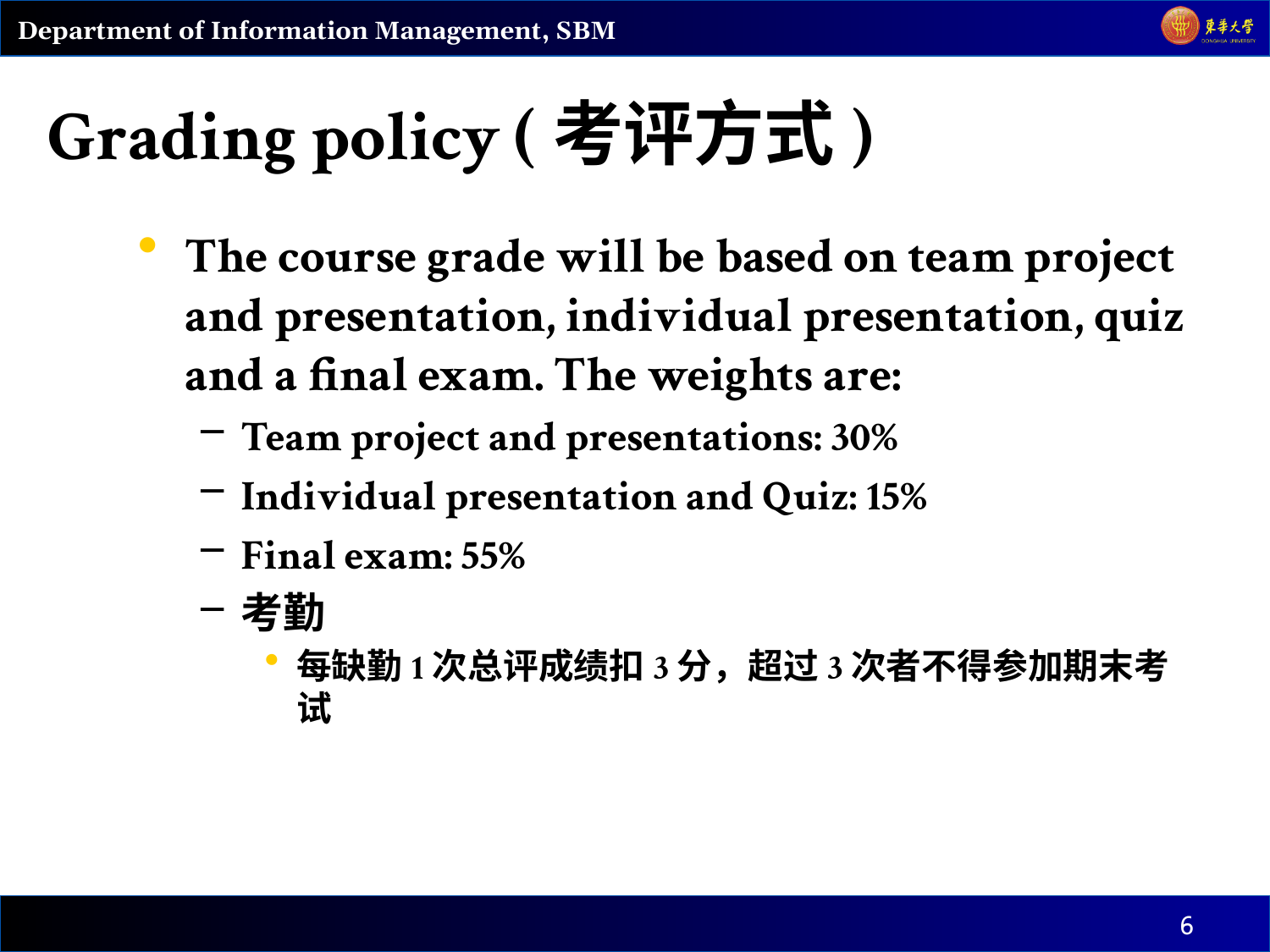

# Grading policy (考评方式)
The course grade will be based on team project and presentation, individual presentation, quiz and a final exam. The weights are:
Team project and presentations: 30%
Individual presentation and Quiz: 15%
Final exam: 55%
考勤
每缺勤1次总评成绩扣3分，超过3次者不得参加期末考试

6